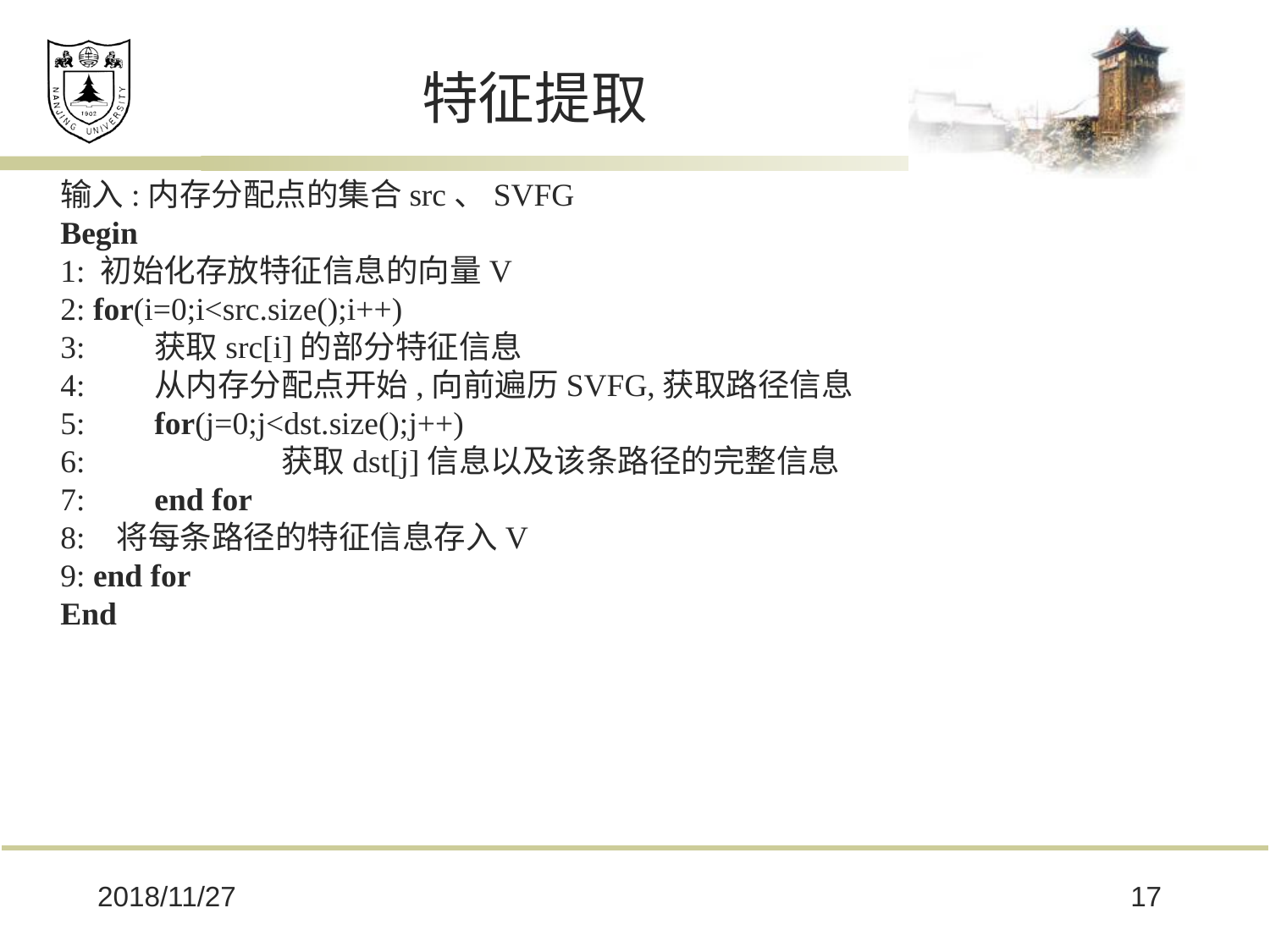

# 特征提取
输入:内存分配点的集合src、SVFG
Begin
1: 初始化存放特征信息的向量V
2: for(i=0;i<src.size();i++)
3: 	获取src[i]的部分特征信息
4:	从内存分配点开始,向前遍历SVFG,获取路径信息
5:	for(j=0;j<dst.size();j++)
6:		获取dst[j]信息以及该条路径的完整信息
7: 	end for
8:   将每条路径的特征信息存入V
9: end for
End
2018/11/27
17